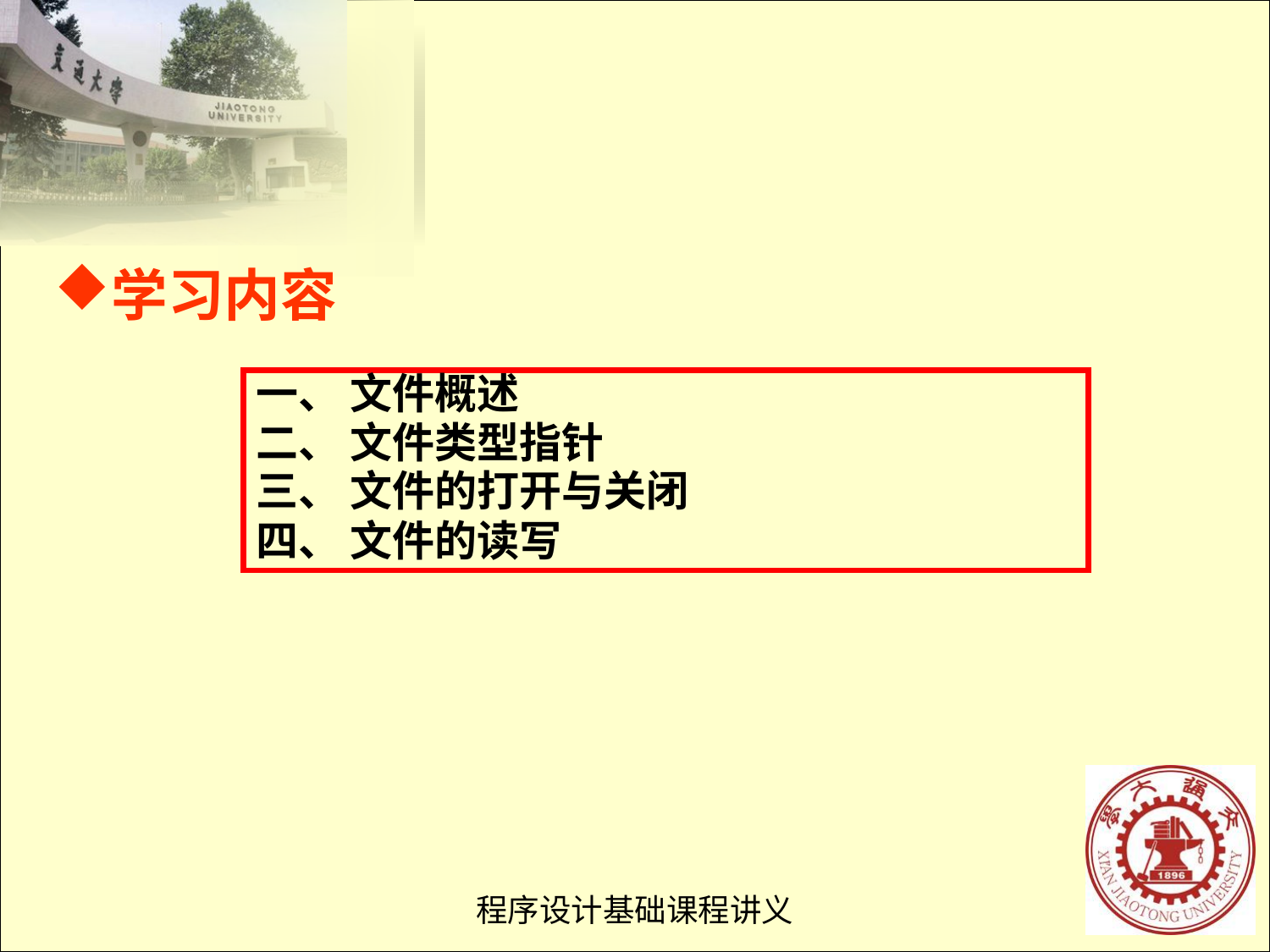

学习内容
一、 文件概述
二、 文件类型指针
三、 文件的打开与关闭
四、 文件的读写